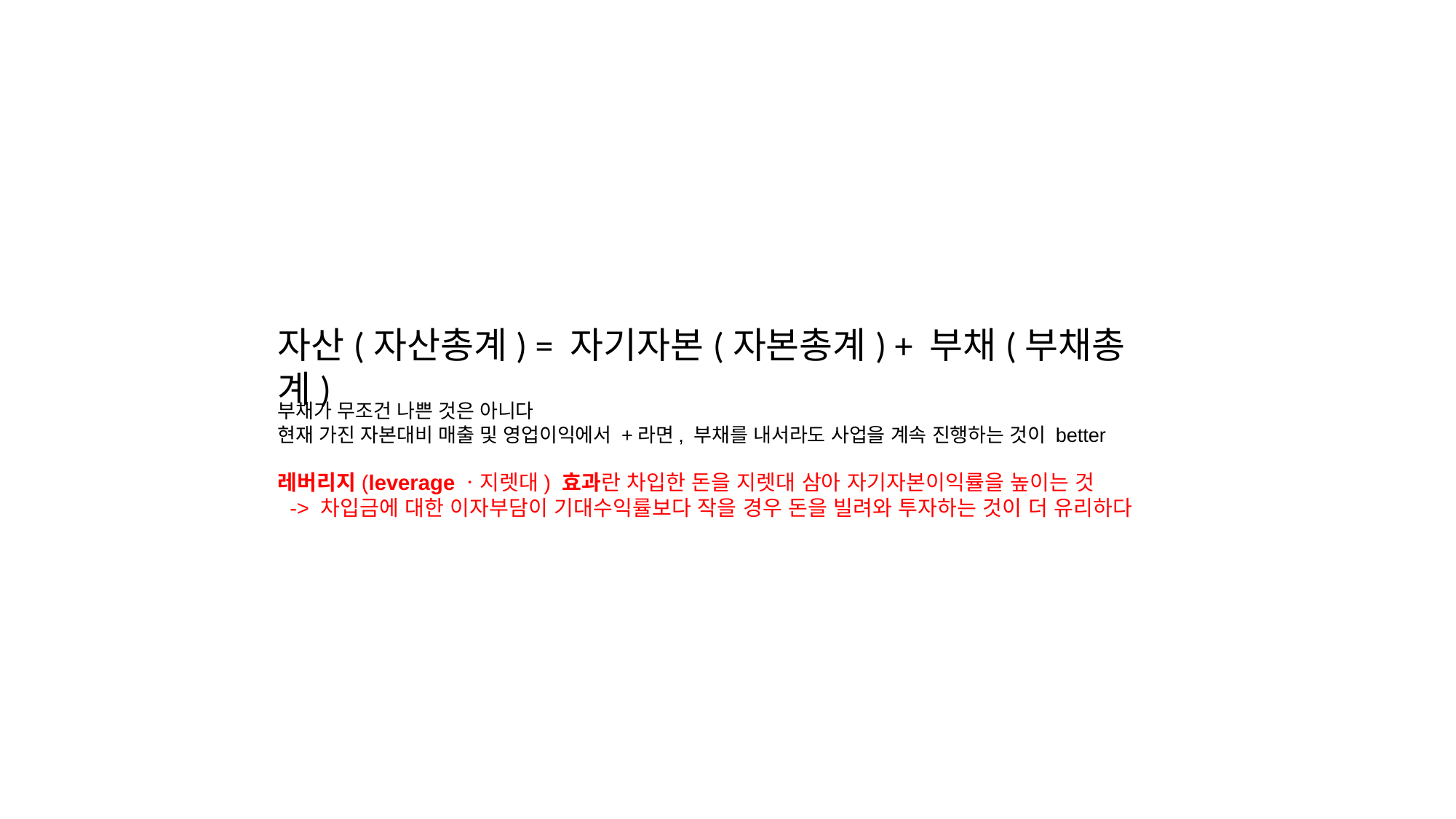

자산(자산총계) = 자기자본(자본총계) + 부채(부채총계)
부채가 무조건 나쁜 것은 아니다
현재 가진 자본대비 매출 및 영업이익에서 +라면, 부채를 내서라도 사업을 계속 진행하는 것이 better

레버리지(leverageㆍ지렛대) 효과란 차입한 돈을 지렛대 삼아 자기자본이익률을 높이는 것
  -> 차입금에 대한 이자부담이 기대수익률보다 작을 경우 돈을 빌려와 투자하는 것이 더 유리하다